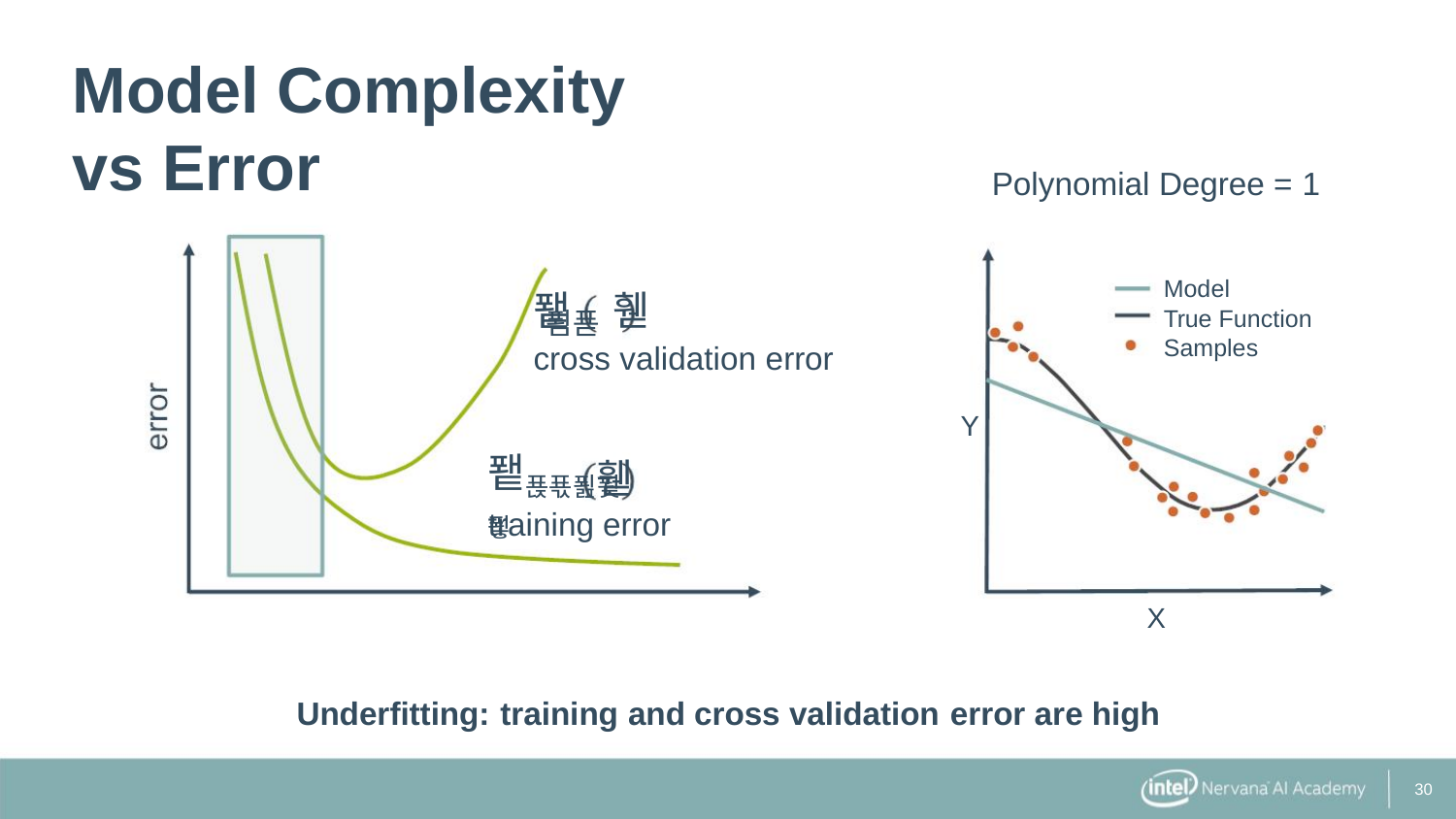

Model Complexity vs Error
Polynomial Degree = 1
Model
True Function
Samples
퐽 휃
cross validation error
푐푣
Y
퐽푡푟푎푖푛
휃
training error
X
Underfitting: training and cross validation error are high
30